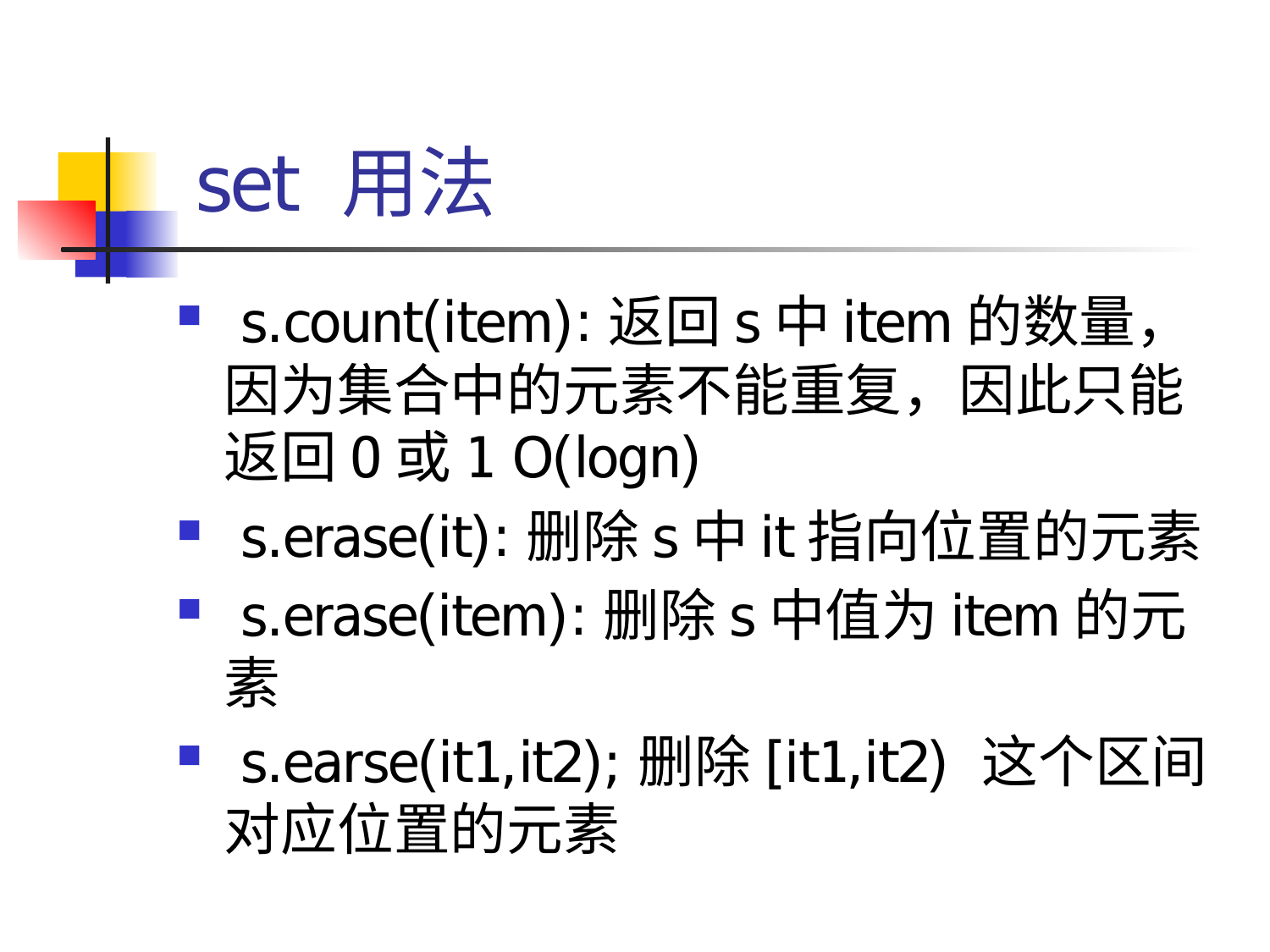

# set 用法
 s.count(item):返回s中item的数量，因为集合中的元素不能重复，因此只能返回0或1 O(logn)
 s.erase(it):删除s中it指向位置的元素
 s.erase(item):删除s中值为item的元素
 s.earse(it1,it2);删除[it1,it2) 这个区间对应位置的元素